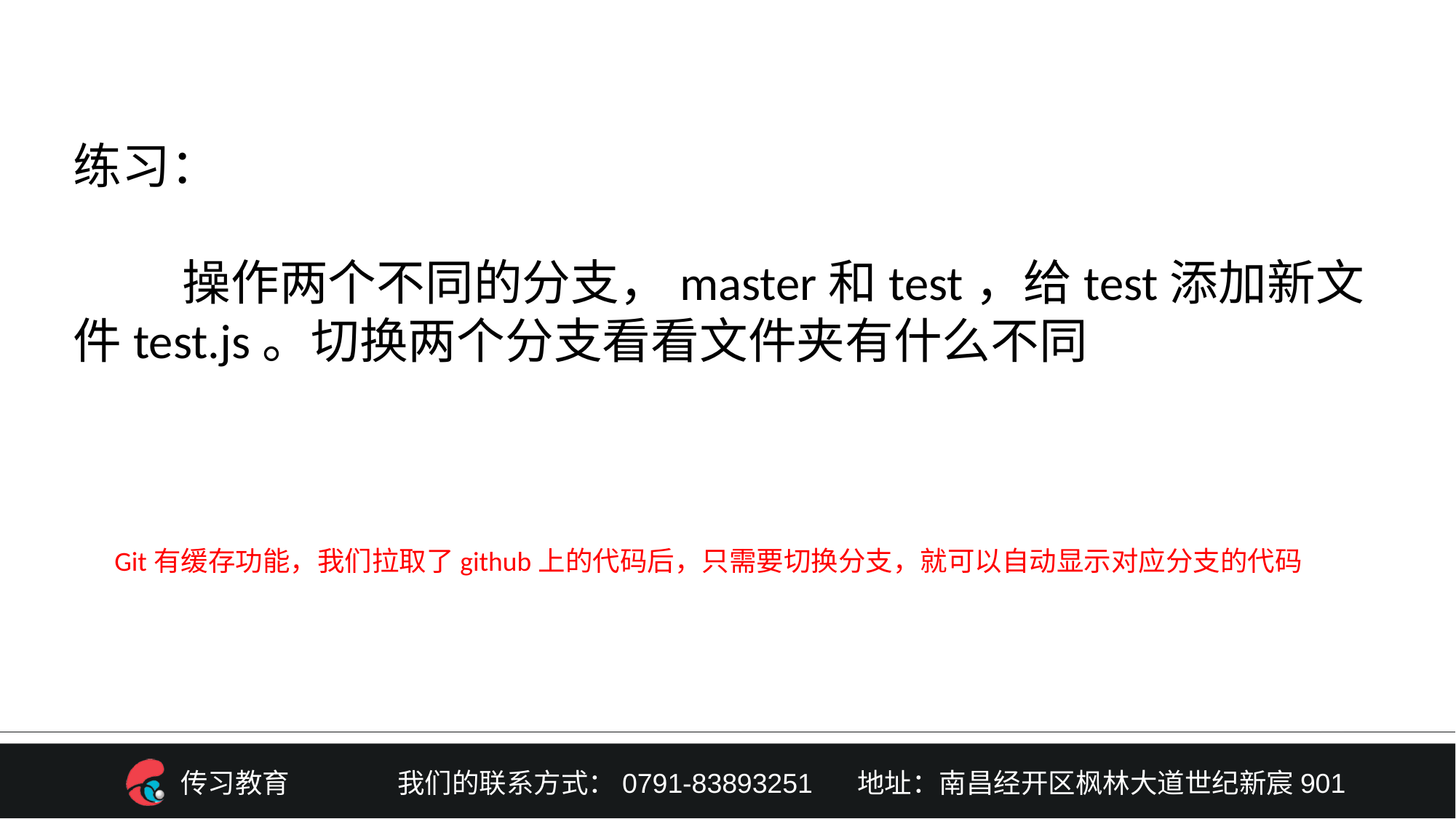

练习：

	操作两个不同的分支，master和test，给test添加新文件test.js。切换两个分支看看文件夹有什么不同

Git有缓存功能，我们拉取了github上的代码后，只需要切换分支，就可以自动显示对应分支的代码